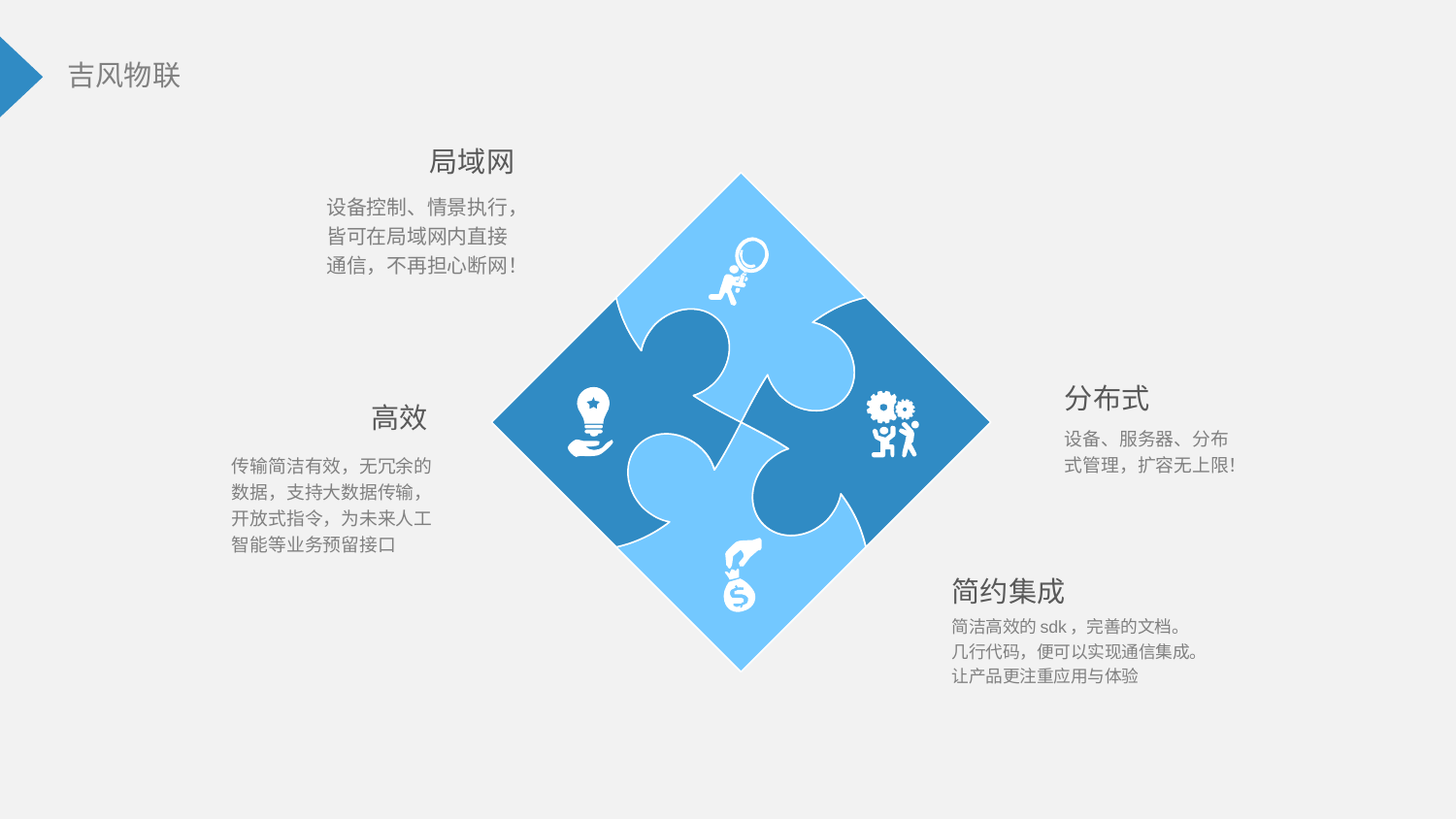

局域网
设备控制、情景执行，皆可在局域网内直接通信，不再担心断网！

分布式
设备、服务器、分布式管理，扩容无上限！
高效
传输简洁有效，无冗余的数据，支持大数据传输，开放式指令，为未来人工智能等业务预留接口
简约集成
简洁高效的sdk，完善的文档。几行代码，便可以实现通信集成。让产品更注重应用与体验